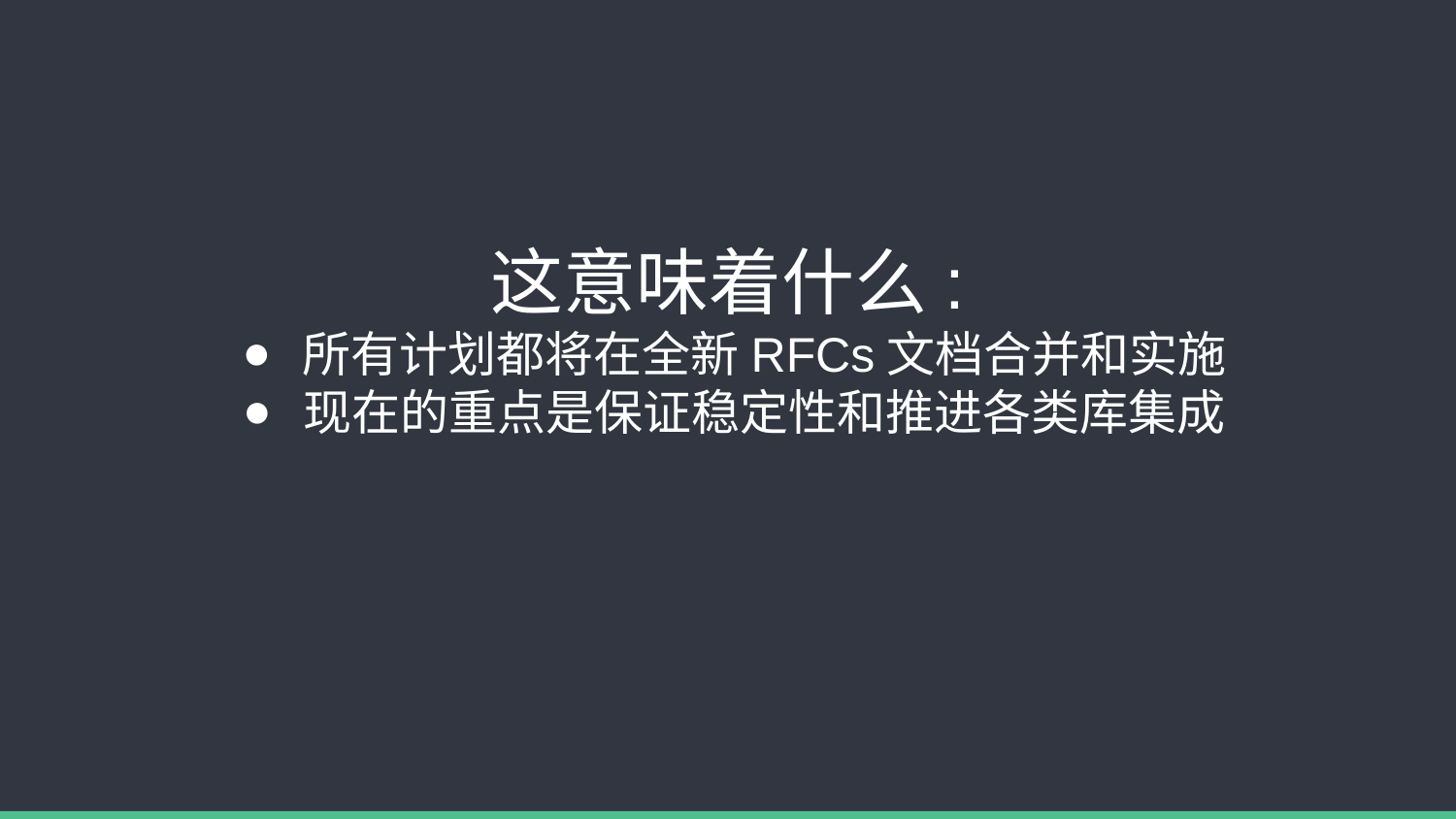

# 这意味着什么:
所有计划都将在全新RFCs文档合并和实施
现在的重点是保证稳定性和推进各类库集成